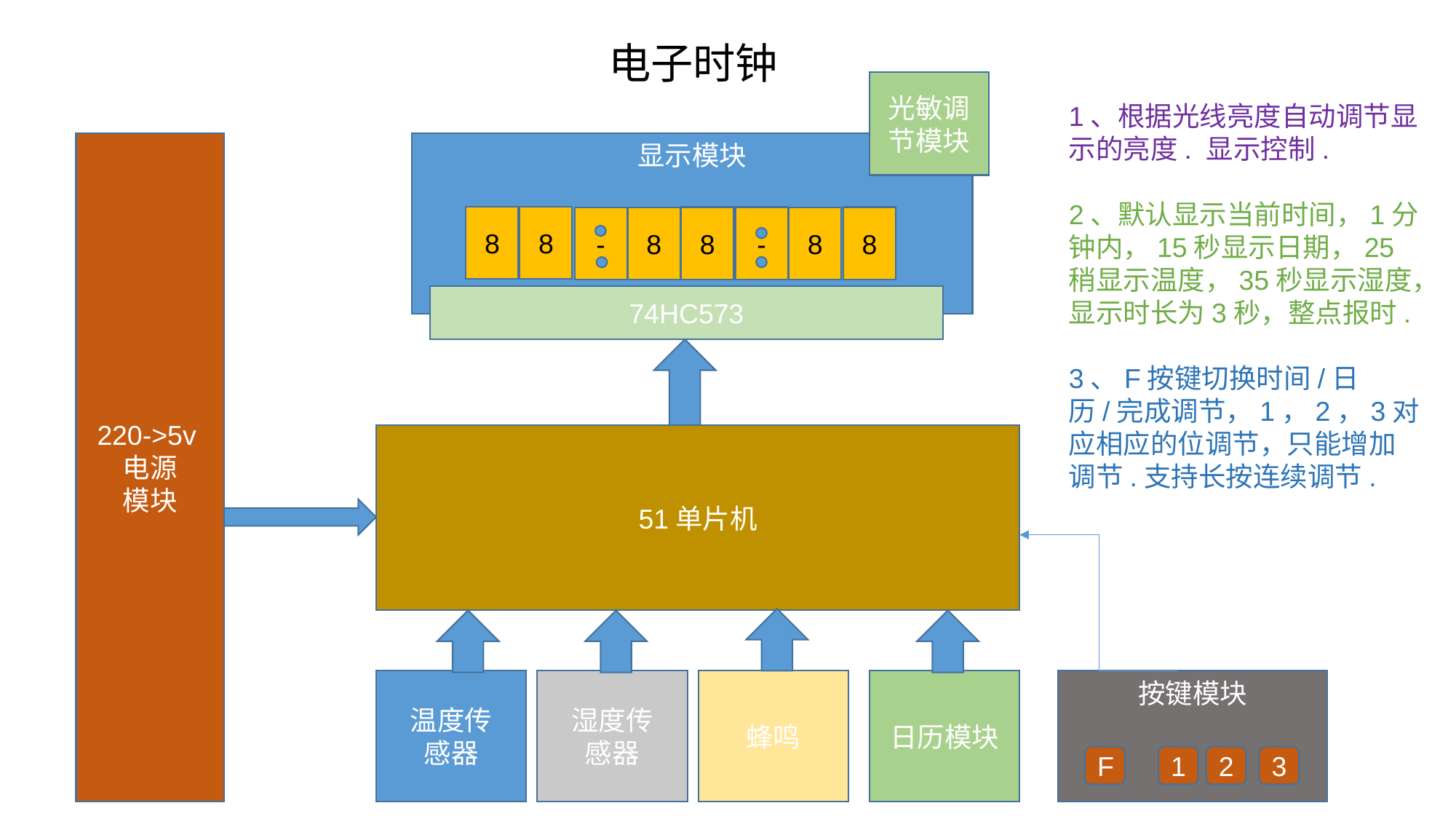

电子时钟
光敏调节模块
1、根据光线亮度自动调节显示的亮度. 显示控制.
2、默认显示当前时间，1分钟内，15秒显示日期，25稍显示温度，35秒显示湿度，显示时长为3秒，整点报时.
3、F按键切换时间/日历/完成调节，1，2，3对应相应的位调节，只能增加调节.支持长按连续调节.

220->5v电源
模块
显示模块
8
8
8
-
8
-
8
8

74HC573

51单片机

温度传
感器
湿度传
感器
蜂鸣
日历模块
按键模块
F
3
2
1